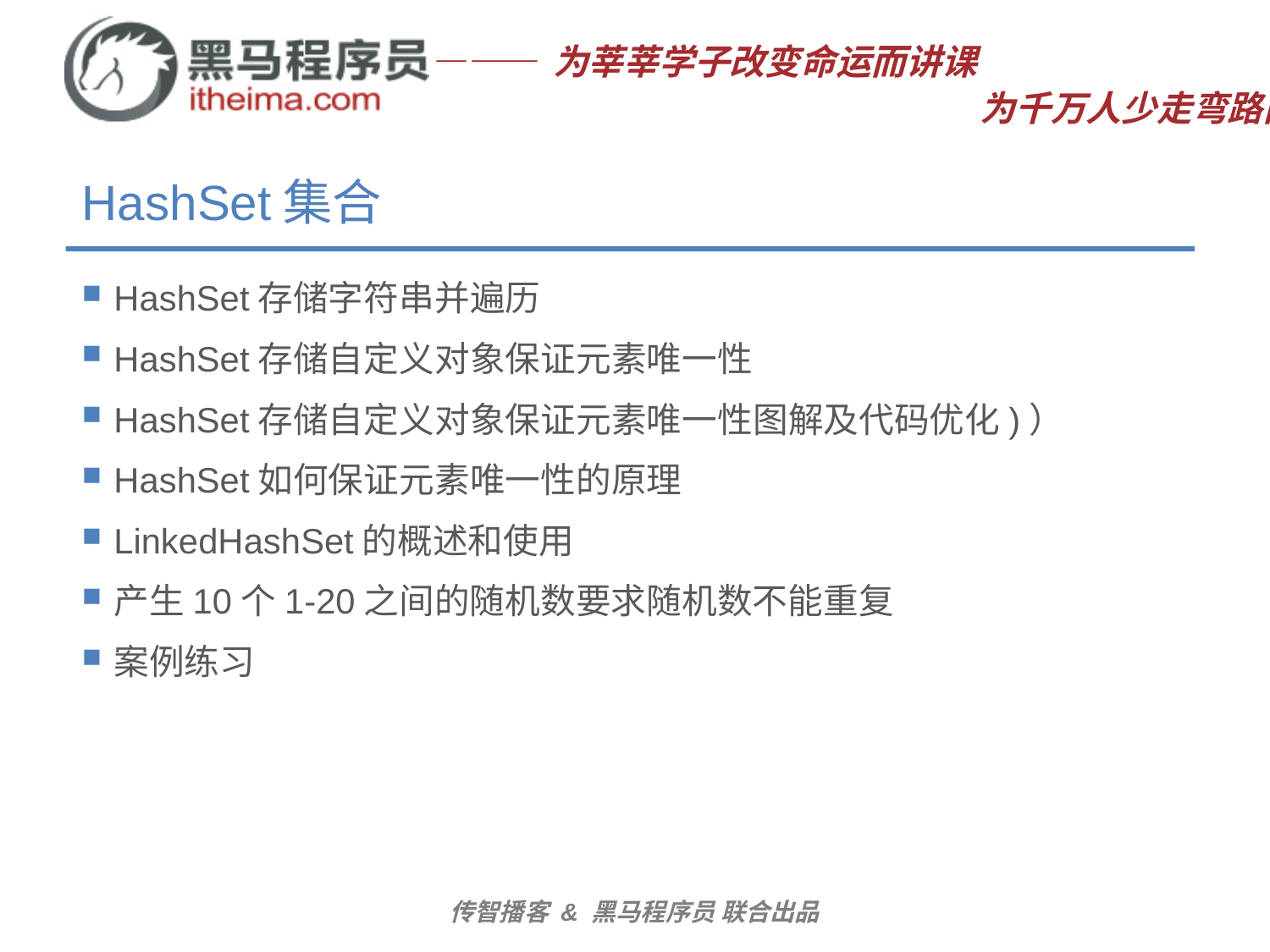

# HashSet集合
HashSet存储字符串并遍历
HashSet存储自定义对象保证元素唯一性
HashSet存储自定义对象保证元素唯一性图解及代码优化)）
HashSet如何保证元素唯一性的原理
LinkedHashSet的概述和使用
产生10个1-20之间的随机数要求随机数不能重复
案例练习